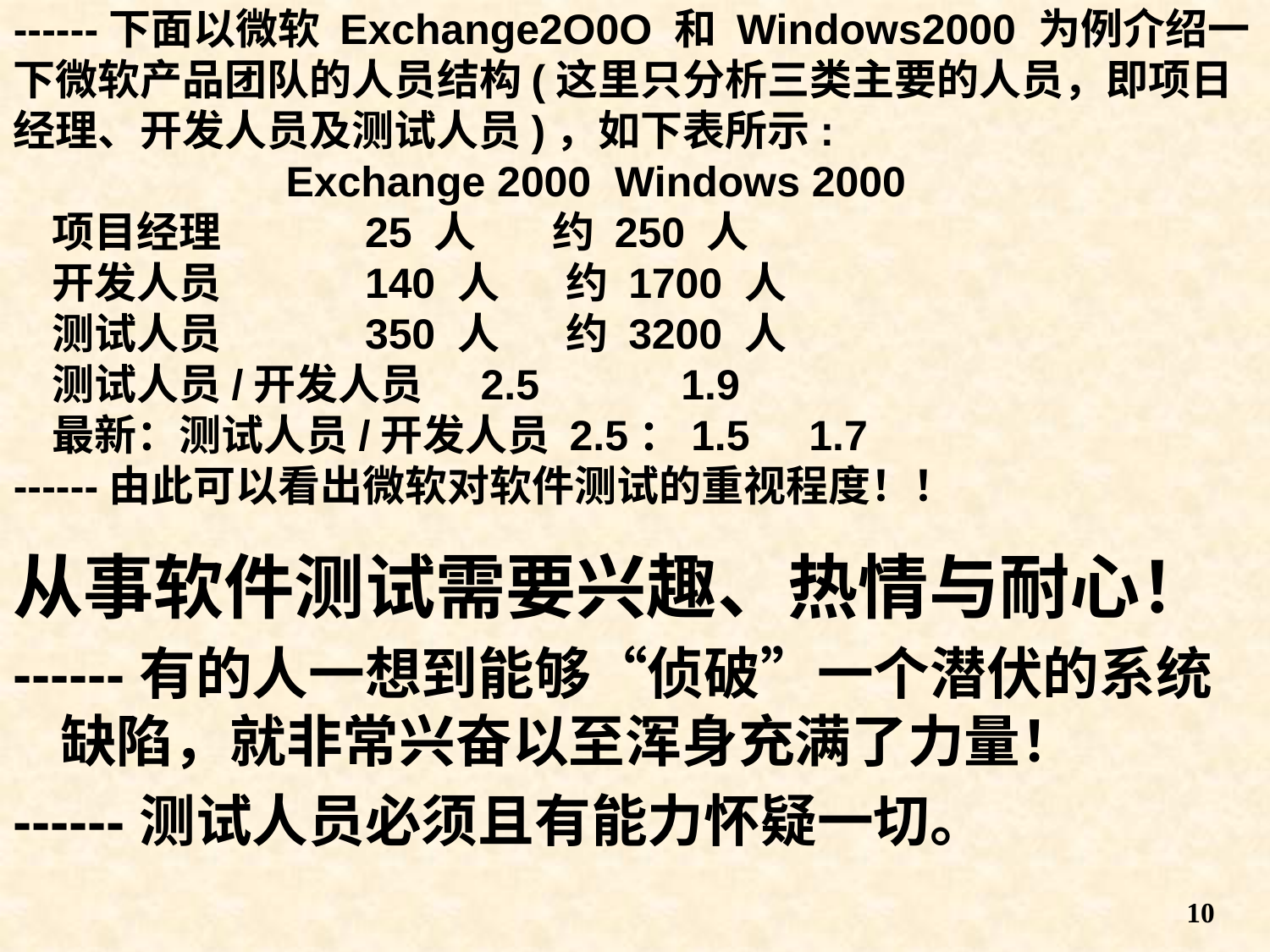

------下面以微软 Exchange2O0O 和 Windows2000 为例介绍一下微软产品团队的人员结构(这里只分析三类主要的人员，即项日经理、开发人员及测试人员)，如下表所示:
                       Exchange 2000  Windows 2000
   项目经理              25 人        约 250 人
   开发人员              140 人       约 1700 人
   测试人员              350 人       约 3200 人
   测试人员/开发人员     2.5            1.9
   最新：测试人员/开发人员 2.5：1.5     1.7
------由此可以看出微软对软件测试的重视程度！！
从事软件测试需要兴趣、热情与耐心！
------有的人一想到能够“侦破”一个潜伏的系统缺陷，就非常兴奋以至浑身充满了力量！
------测试人员必须且有能力怀疑一切。
10